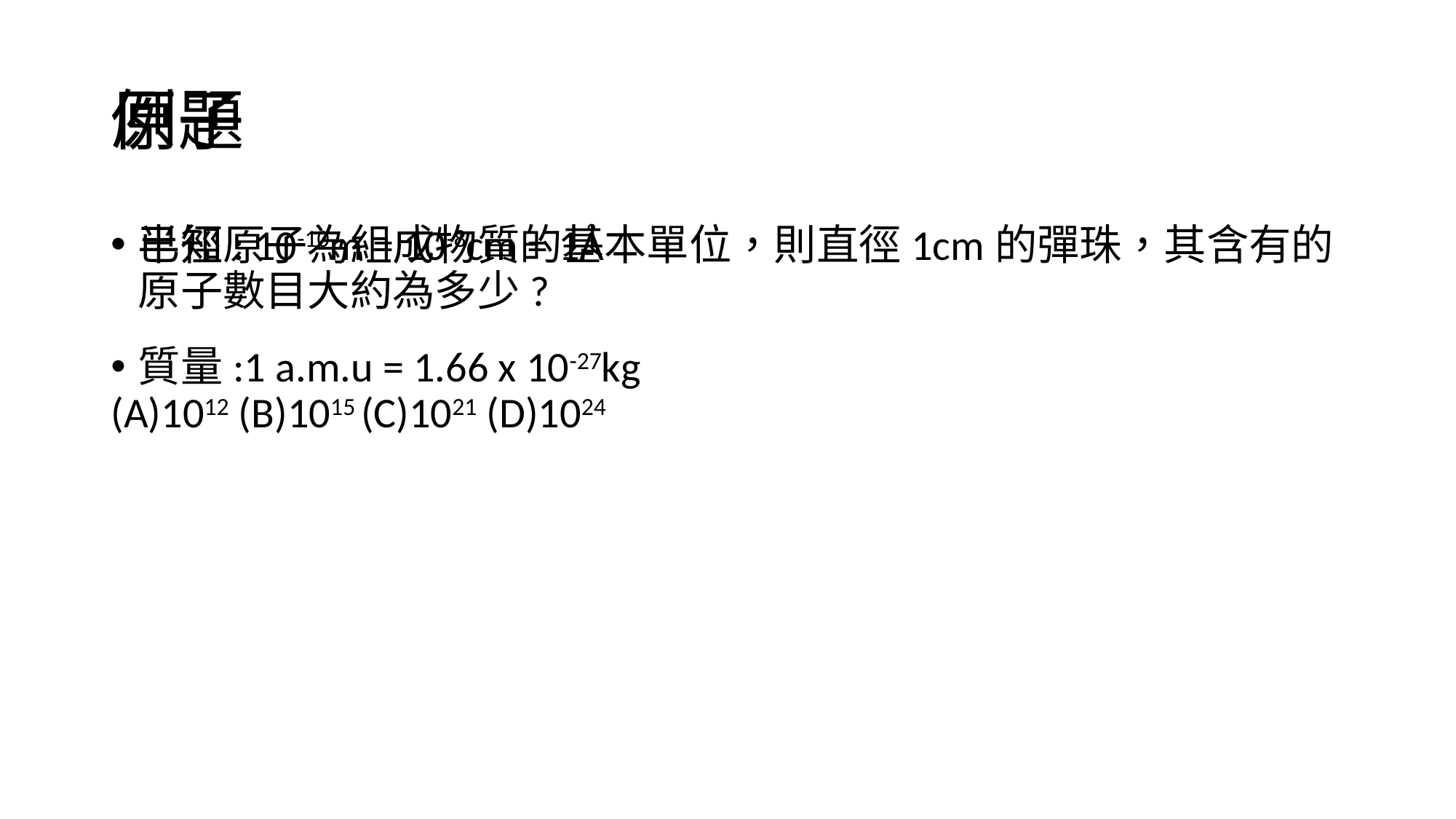

# 原子
例題
半徑: 10-10m = 10-8cm = 1Å

質量:1 a.m.u = 1.66 x 10-27kg
已知原子為組成物質的基本單位，則直徑1cm的彈珠，其含有的原子數目大約為多少?

(A)1012 (B)1015 (C)1021 (D)1024